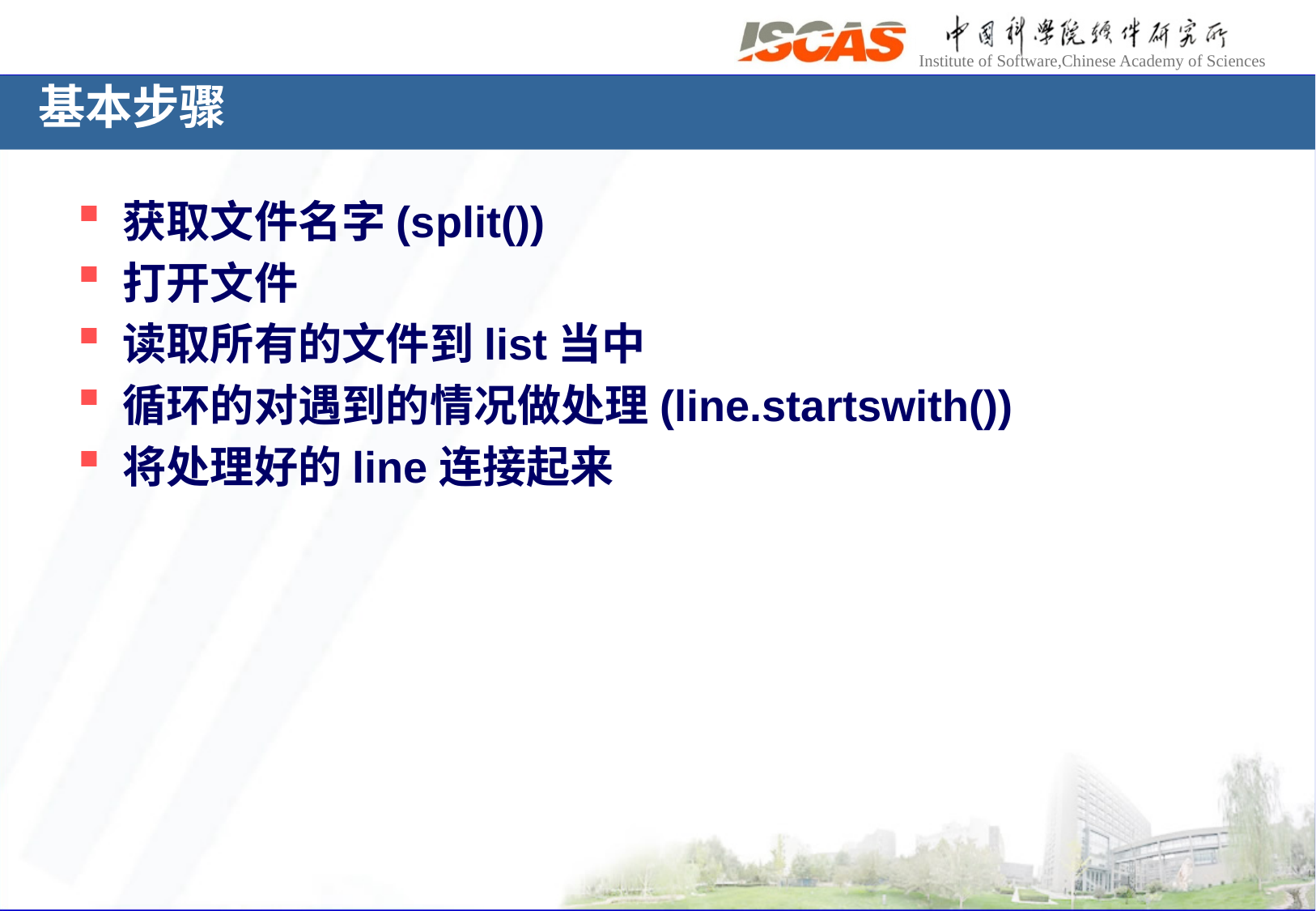

# 基本步骤
获取文件名字(split())
打开文件
读取所有的文件到list当中
循环的对遇到的情况做处理(line.startswith())
将处理好的line连接起来